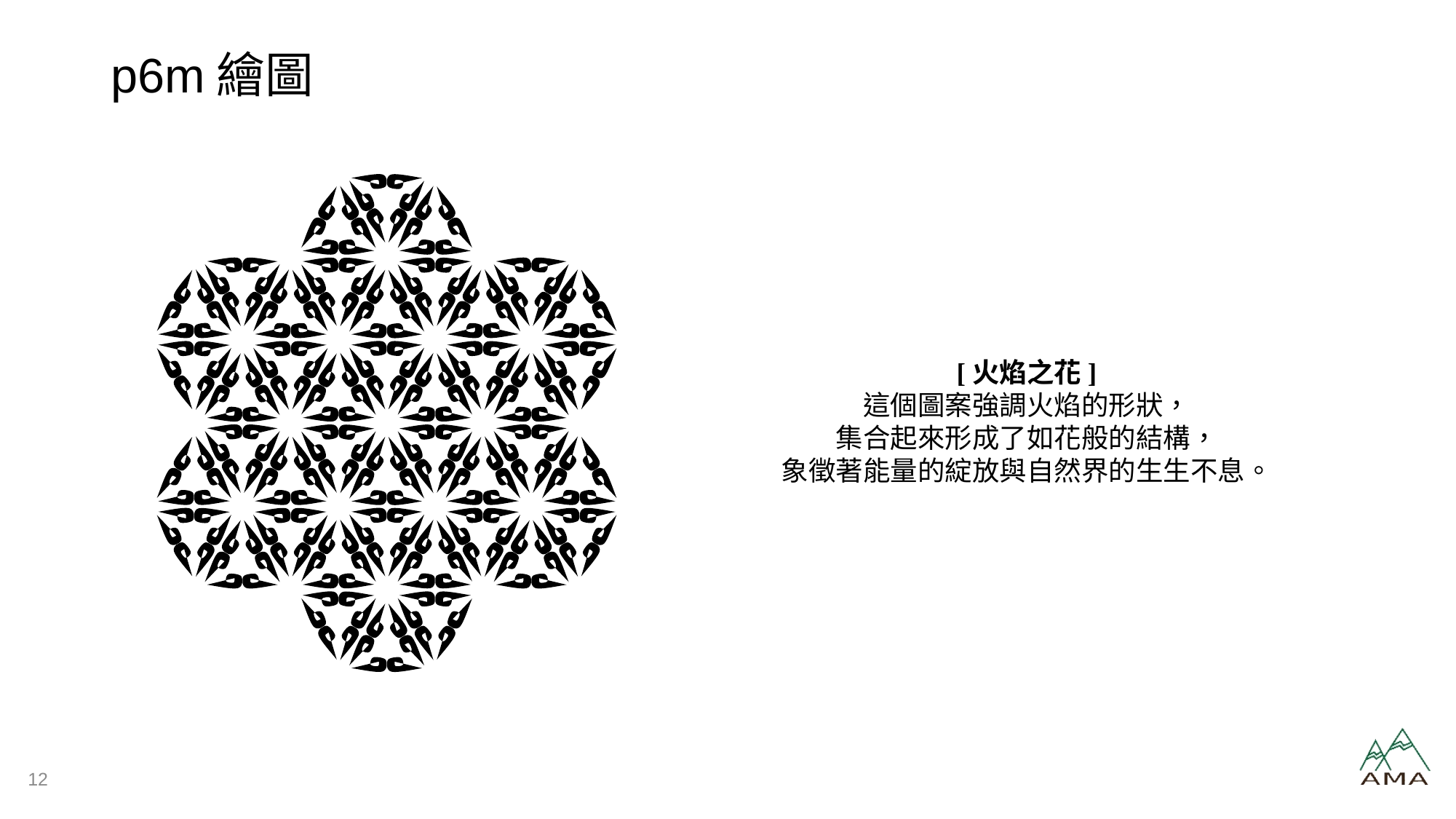

# p6m繪圖

[火焰之花]
這個圖案強調火焰的形狀，
集合起來形成了如花般的結構，
象徵著能量的綻放與自然界的生生不息。
12